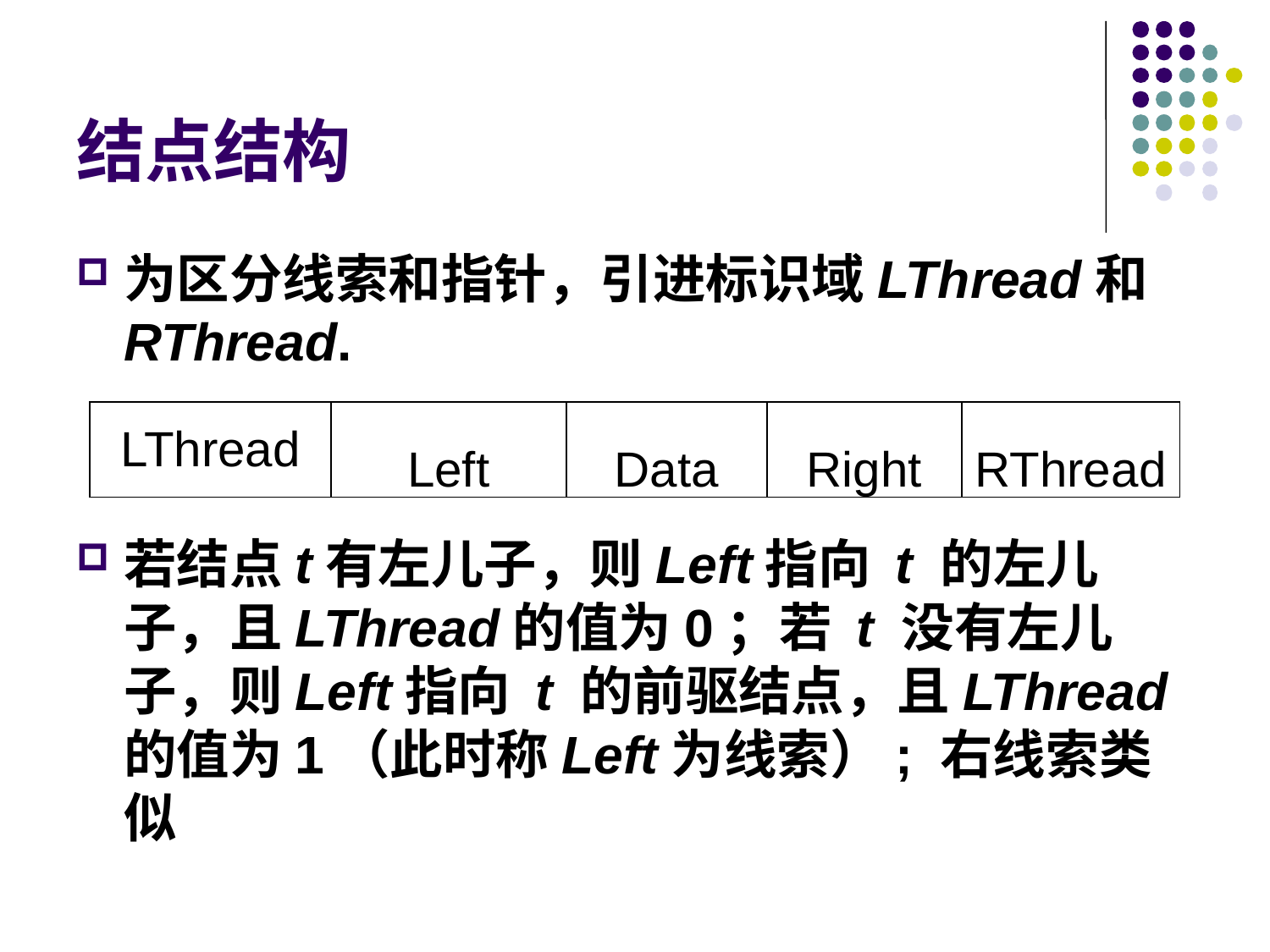

# 结点结构
为区分线索和指针，引进标识域LThread和RThread.

若结点t有左儿子，则Left指向 t 的左儿子，且LThread的值为0；若 t 没有左儿子，则Left指向 t 的前驱结点，且LThread的值为1（此时称Left为线索）; 右线索类似

| LThread | Left | Data | Right | RThread |
| --- | --- | --- | --- | --- |